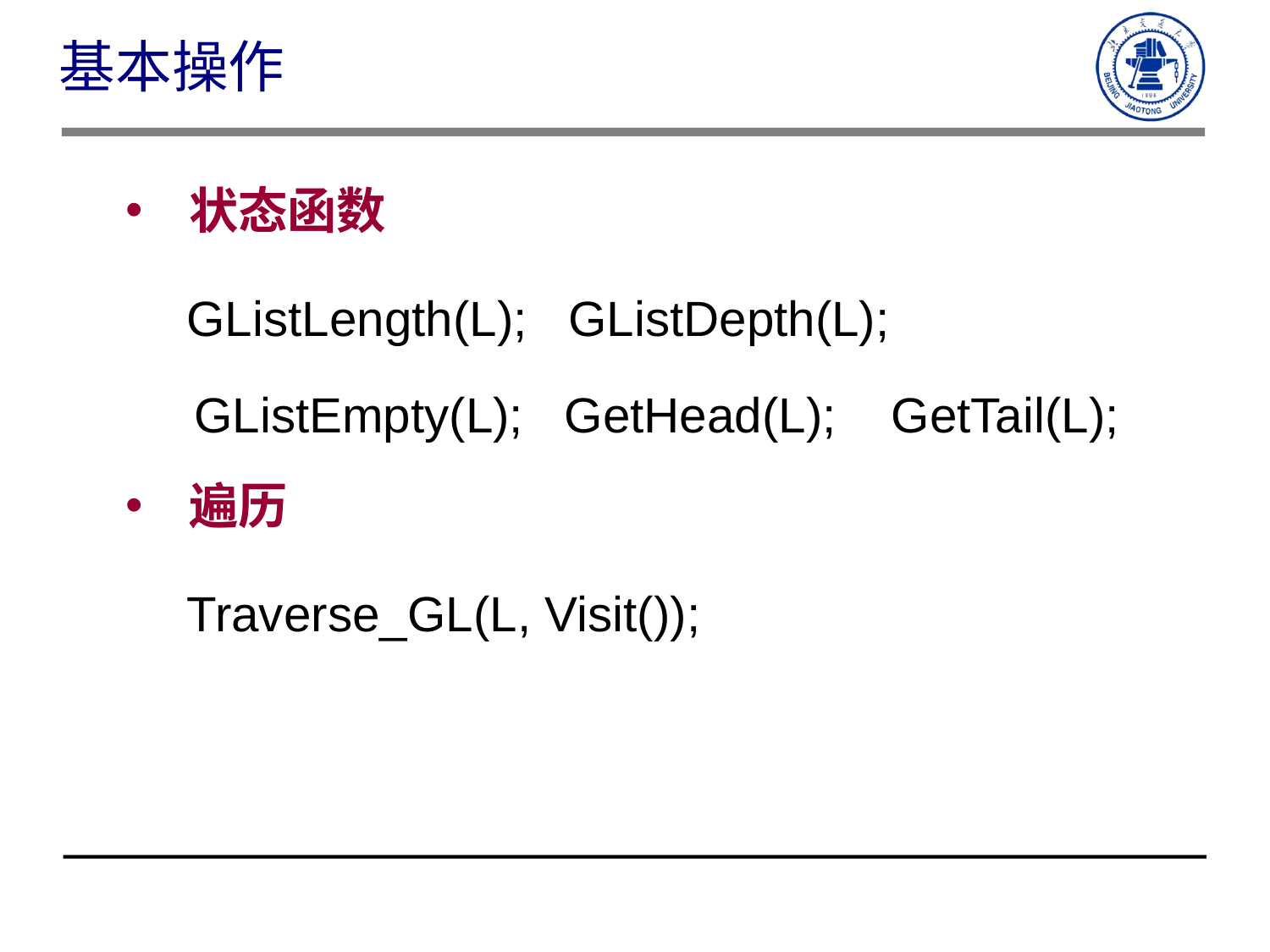

基本操作
状态函数
     GListLength(L);   GListDepth(L);
     GListEmpty(L);   GetHead(L);    GetTail(L);
遍历
     Traverse_GL(L, Visit());